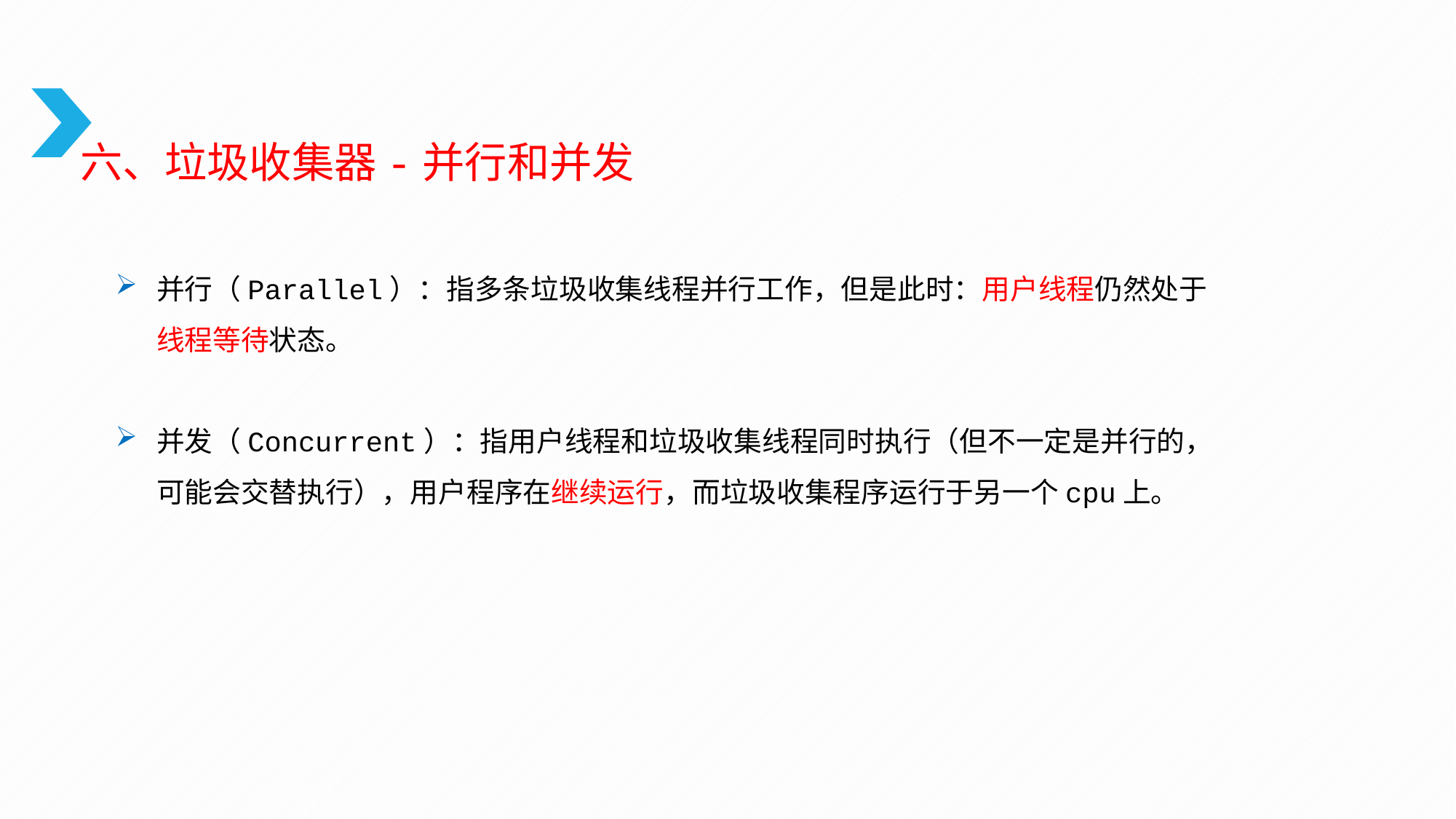

六、垃圾收集器-并行和并发
并行（Parallel）：指多条垃圾收集线程并行工作，但是此时：用户线程仍然处于线程等待状态。

并发（Concurrent）：指用户线程和垃圾收集线程同时执行（但不一定是并行的，可能会交替执行），用户程序在继续运行，而垃圾收集程序运行于另一个cpu上。